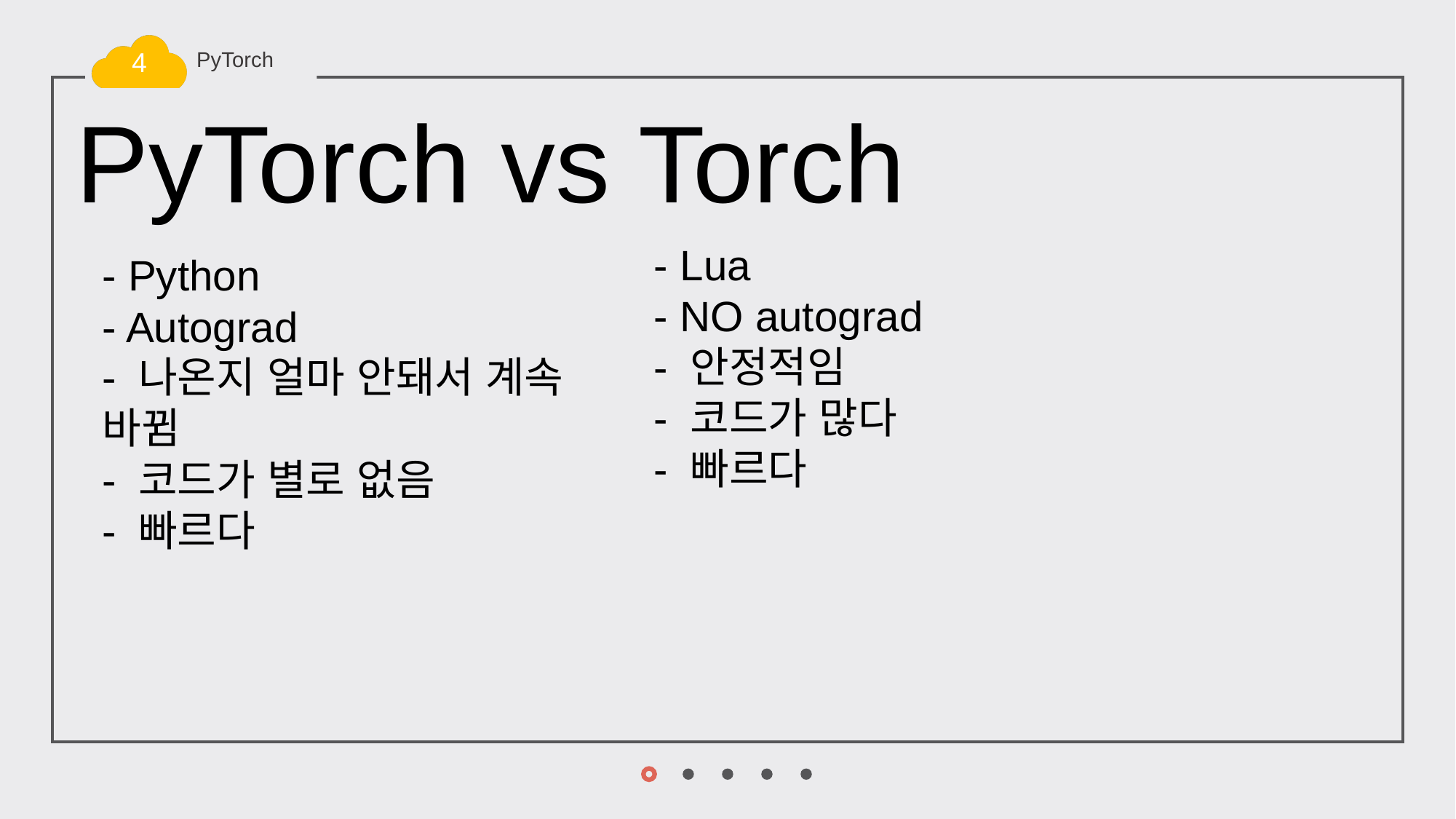

4

PyTorch

PyTorch vs Torch
- Lua
- NO autograd
- 안정적임
- 코드가 많다
- 빠르다
- Python
- Autograd
- 나온지 얼마 안돼서 계속 바뀜
- 코드가 별로 없음
- 빠르다